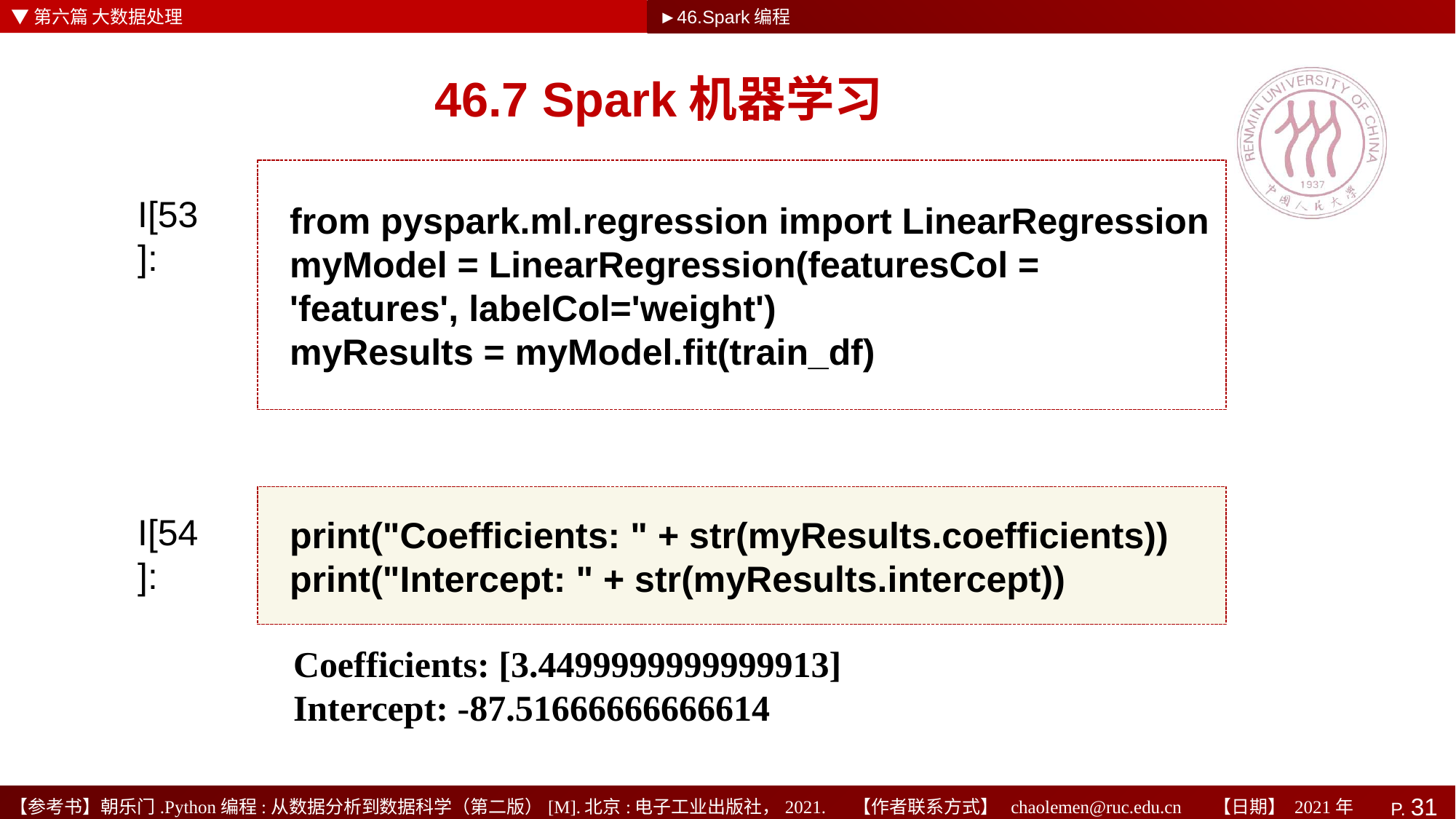

▼第六篇 大数据处理
►46.Spark编程
# 46.7 Spark机器学习
from pyspark.ml.regression import LinearRegression
myModel = LinearRegression(featuresCol = 'features', labelCol='weight')
myResults = myModel.fit(train_df)
I[53]:
print("Coefficients: " + str(myResults.coefficients))
print("Intercept: " + str(myResults.intercept))
I[54]:
Coefficients: [3.4499999999999913]
Intercept: -87.51666666666614